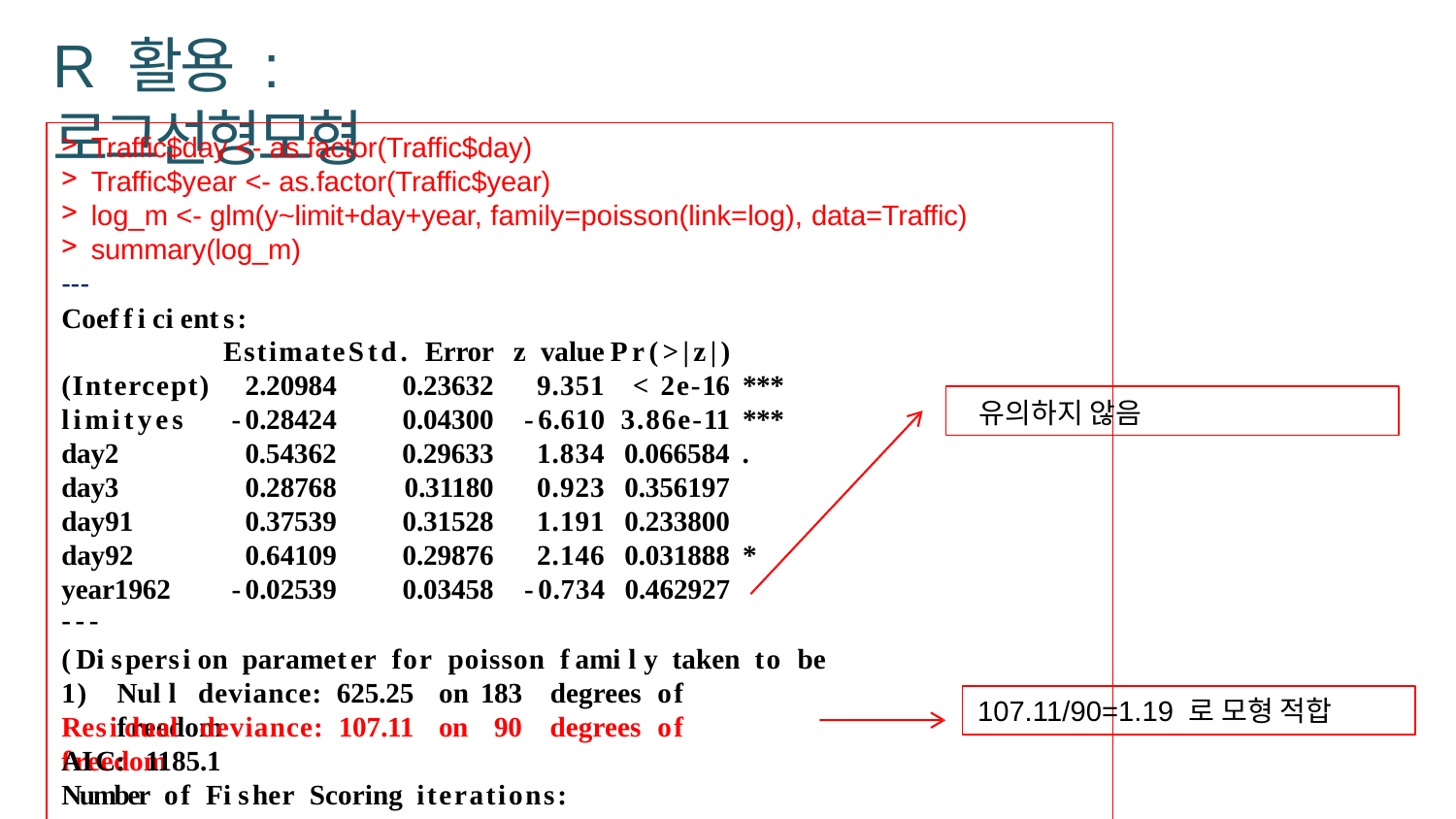

# R 활용 : 로그선형모형

Traffic$day <- as.factor(Traffic$day)
Traffic$year <- as.factor(Traffic$year)
log_m <- glm(y~limit+day+year, family=poisson(link=log), data=Traffic)
summary(log_m)
---
Coefficients:

유의하지 않음
|  | Estimate | Std. Error | z value | Pr(>|z|) |  |
| --- | --- | --- | --- | --- | --- |
| (Intercept) | 2.20984 | 0.23632 | 9.351 | < 2e-16 | \*\*\* |
| limityes | -0.28424 | 0.04300 | -6.610 | 3.86e-11 | \*\*\* |
| day2 | 0.54362 | 0.29633 | 1.834 | 0.066584 | . |
| day3 | 0.28768 | 0.31180 | 0.923 | 0.356197 |  |
| day91 | 0.37539 | 0.31528 | 1.191 | 0.233800 |  |
| day92 | 0.64109 | 0.29876 | 2.146 | 0.031888 | \* |
| year1962 | -0.02539 | 0.03458 | -0.734 | 0.462927 |  |
| --- |  |  |  |  |  |

(Dispersion parameter for poisson family taken to be 1)
Null deviance: 625.25	on 183	degrees of freedom

107.11/90=1.19 로 모형 적합
Residual deviance: 107.11	on	90	degrees of freedom
AIC: 1185.1
Number of Fisher Scoring iterations: 4